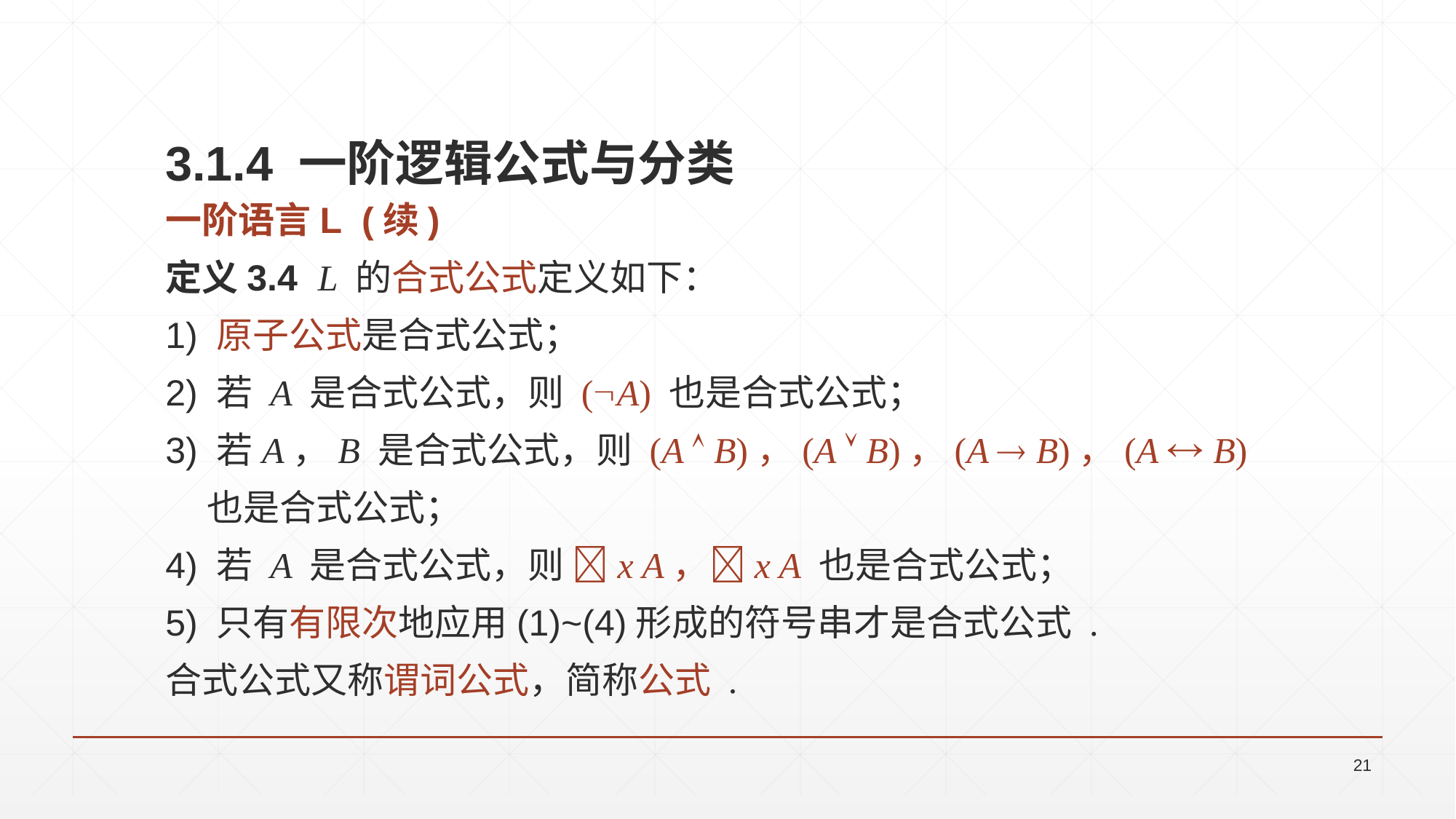

3.1.4 一阶逻辑公式与分类
一阶语言L  (续)
定义3.4  L 的合式公式定义如下：
1) 原子公式是合式公式；
2) 若 A 是合式公式，则 (¬A) 也是合式公式；
3) 若A，B 是合式公式，则 (A ∧ B)，(A ∨ B)，(A → B)，(A ↔ B)
    也是合式公式；
4) 若 A 是合式公式，则 ∀x A，∃x A 也是合式公式；
5) 只有有限次地应用(1)~(4)形成的符号串才是合式公式 .
合式公式又称谓词公式，简称公式 .
21